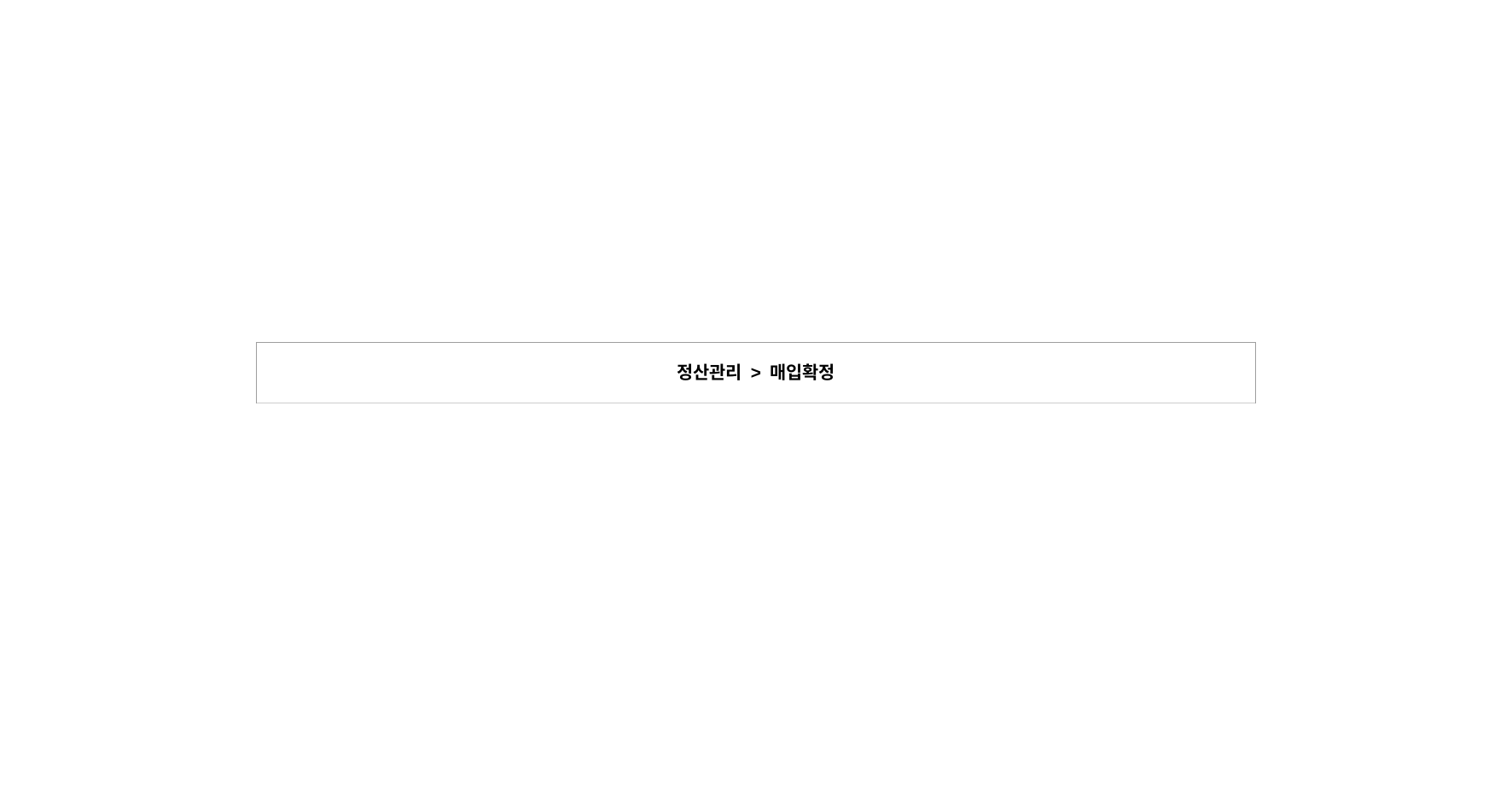

| 정산관리 > 매입확정 |
| --- |